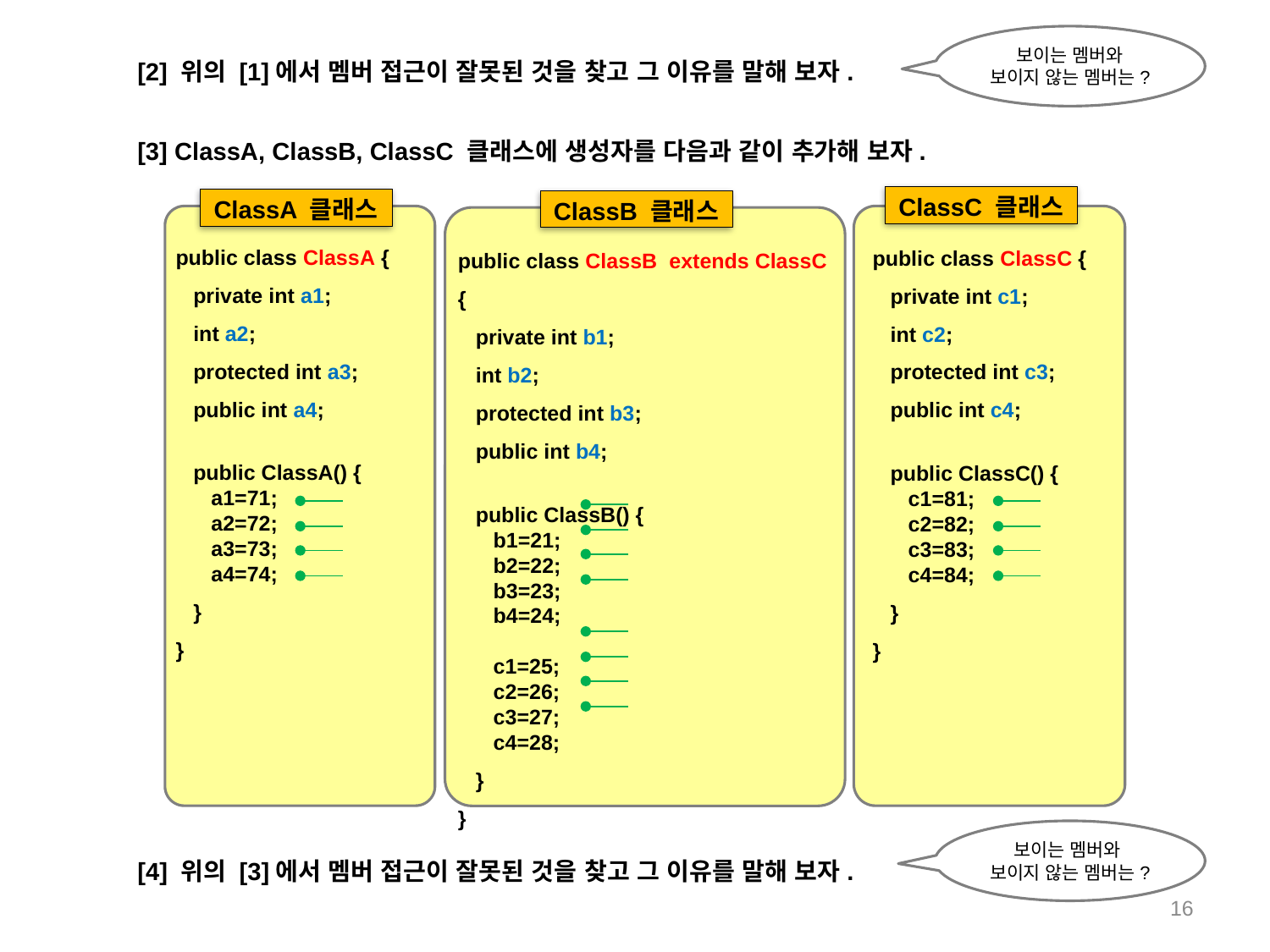

보이는 멤버와
보이지 않는 멤버는?
[2] 위의 [1]에서 멤버 접근이 잘못된 것을 찾고 그 이유를 말해 보자.
[3] ClassA, ClassB, ClassC 클래스에 생성자를 다음과 같이 추가해 보자.
ClassC 클래스
ClassA 클래스
ClassB 클래스
public class ClassC {
   private int c1;
   int c2;
   protected int c3;
   public int c4;

   public ClassC() {
      c1=81;
      c2=82;
      c3=83;
      c4=84;
   }
}
public class ClassA {
   private int a1;
   int a2;
   protected int a3;
   public int a4;

   public ClassA() {
      a1=71;
      a2=72;
      a3=73;
      a4=74;
   }
}

public class ClassB  extends ClassC {
   private int b1;
   int b2;
   protected int b3;
   public int b4;

   public ClassB() {
      b1=21;
      b2=22;
      b3=23;
      b4=24;

      c1=25;
      c2=26;
      c3=27;
      c4=28;
   }
}
보이는 멤버와
보이지 않는 멤버는?
[4] 위의 [3]에서 멤버 접근이 잘못된 것을 찾고 그 이유를 말해 보자.
16